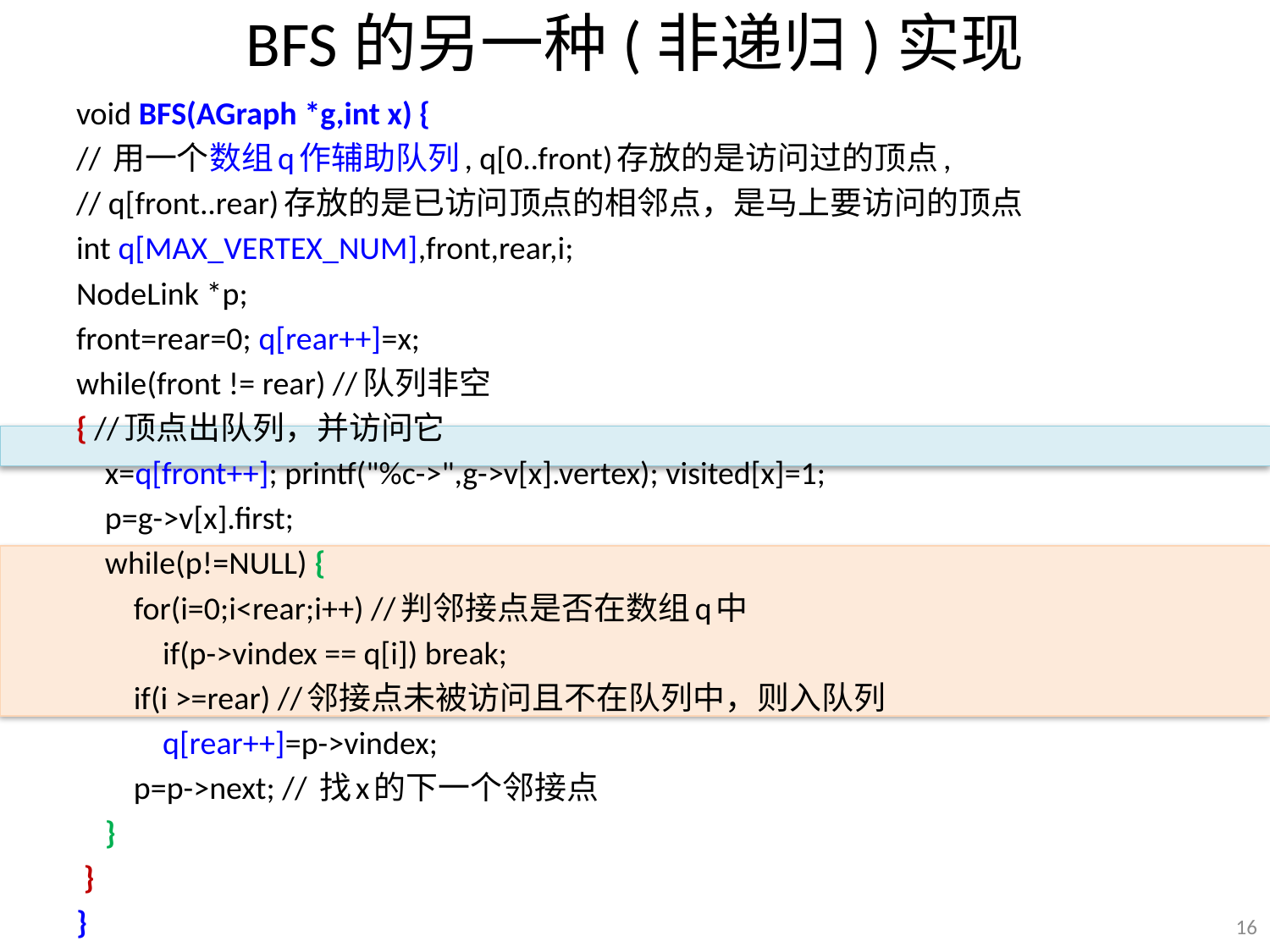

# BFS的另一种(非递归)实现
void BFS(AGraph *g,int x) {
// 用一个数组q作辅助队列, q[0..front)存放的是访问过的顶点,
// q[front..rear)存放的是已访问顶点的相邻点，是马上要访问的顶点
int q[MAX_VERTEX_NUM],front,rear,i;
NodeLink *p;
front=rear=0; q[rear++]=x;
while(front != rear) //队列非空
{ //顶点出队列，并访问它
    x=q[front++]; printf("%c->",g->v[x].vertex); visited[x]=1;
    p=g->v[x].first;
    while(p!=NULL) {
        for(i=0;i<rear;i++) //判邻接点是否在数组q中
            if(p->vindex == q[i]) break;
        if(i >=rear) //邻接点未被访问且不在队列中，则入队列
            q[rear++]=p->vindex;
        p=p->next; // 找x的下一个邻接点
    }
 }
}

16